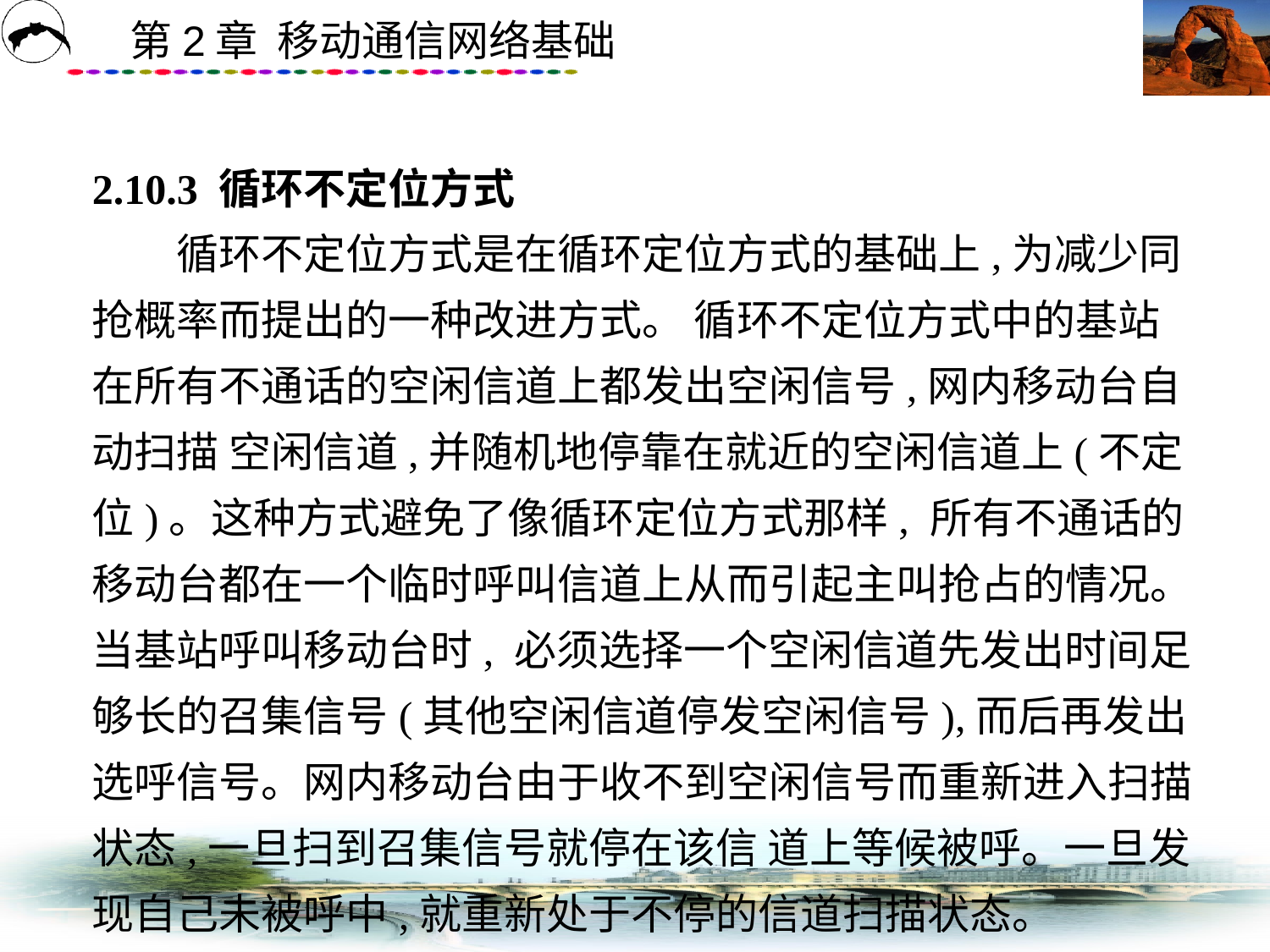

# 2.10.3 循环不定位方式 　　循环不定位方式是在循环定位方式的基础上,为减少同抢概率而提出的一种改进方式。 循环不定位方式中的基站在所有不通话的空闲信道上都发出空闲信号,网内移动台自动扫描 空闲信道,并随机地停靠在就近的空闲信道上(不定位)。这种方式避免了像循环定位方式那样, 所有不通话的移动台都在一个临时呼叫信道上从而引起主叫抢占的情况。当基站呼叫移动台时, 必须选择一个空闲信道先发出时间足够长的召集信号(其他空闲信道停发空闲信号),而后再发出 选呼信号。网内移动台由于收不到空闲信号而重新进入扫描状态,一旦扫到召集信号就停在该信 道上等候被呼。一旦发现自己未被呼中,就重新处于不停的信道扫描状态。